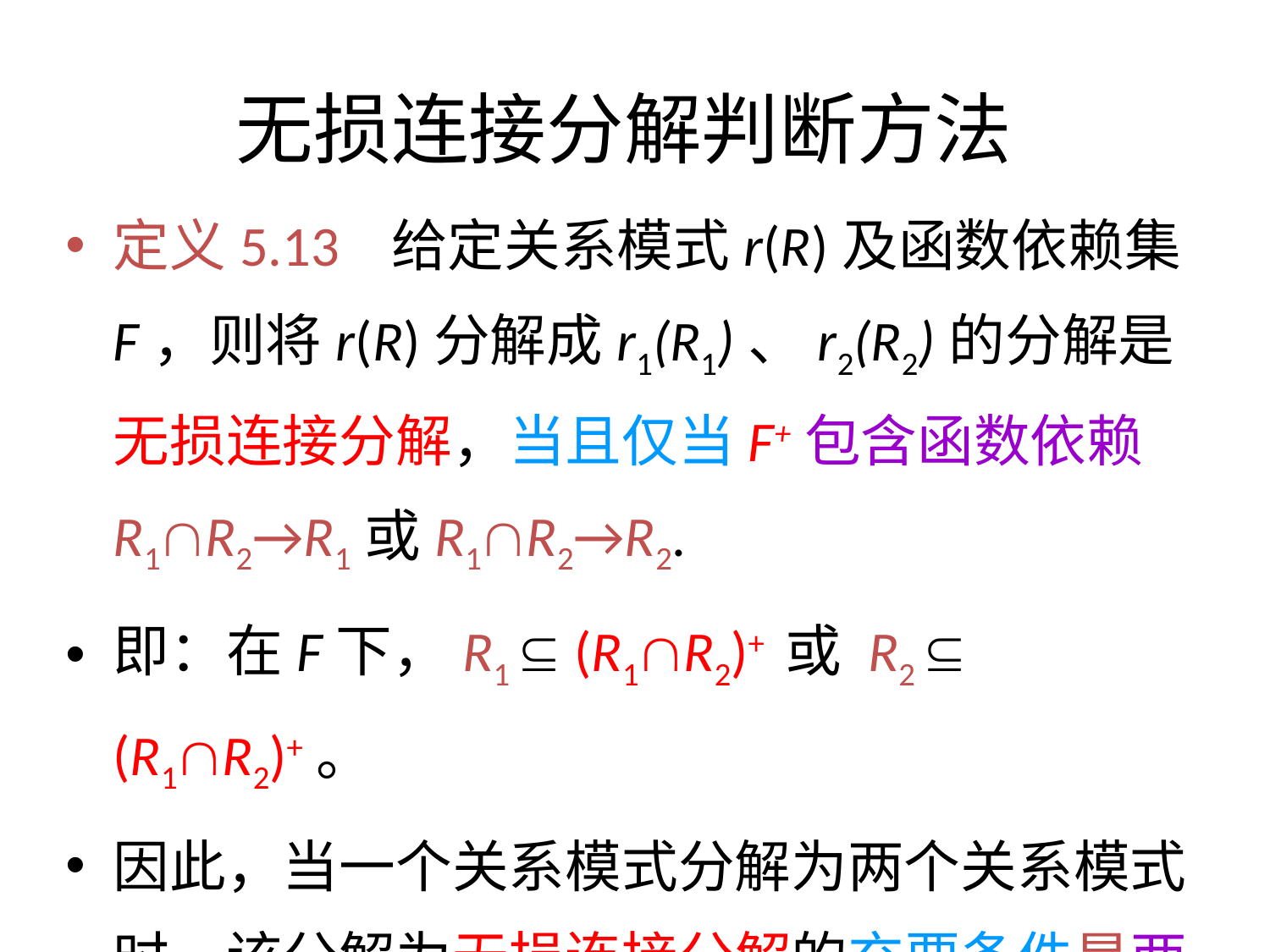

# 无损连接分解判断方法
定义5.13   给定关系模式r(R)及函数依赖集F，则将r(R)分解成r1(R1)、r2(R2)的分解是无损连接分解，当且仅当F+包含函数依赖R1∩R2→R1或R1∩R2→R2.
即：在F下，R1 ⊆ (R1∩R2)+ 或 R2 ⊆ (R1∩R2)+。
因此，当一个关系模式分解为两个关系模式时，该分解为无损连接分解的充要条件是两分解关系的公共属性包含r1(R1)的码 或 r2(R2)的码。
即： R1∩R2 是关系 r1(R1) 或 r2(R2) 的超码。